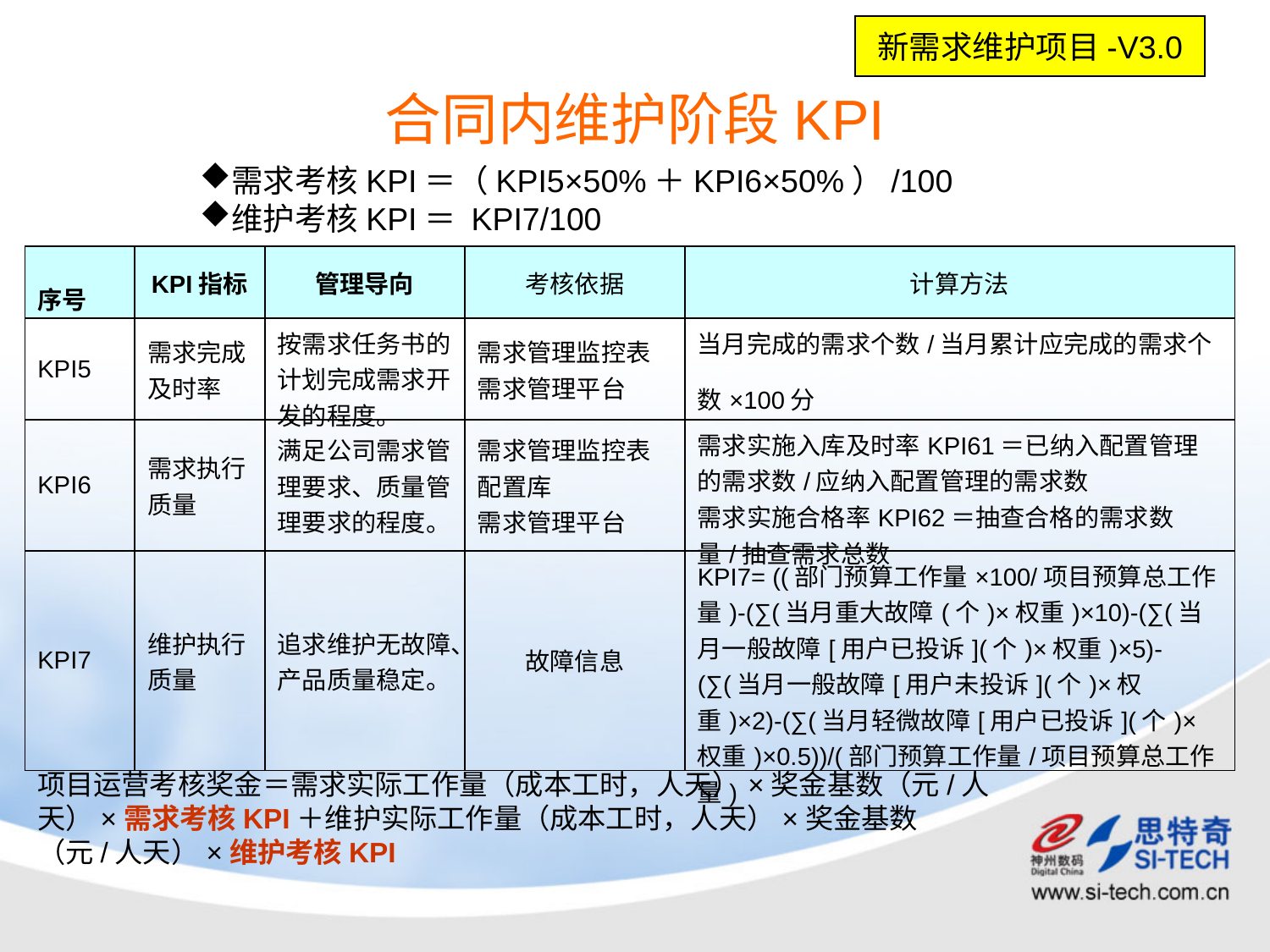

新需求维护项目-V3.0
# 合同内维护阶段KPI
需求考核KPI＝（KPI5×50%＋KPI6×50%）/100
维护考核KPI＝ KPI7/100
| 序号 | KPI指标 | 管理导向 | 考核依据 | 计算方法 |
| --- | --- | --- | --- | --- |
| KPI5 | 需求完成及时率 | 按需求任务书的计划完成需求开发的程度。 | 需求管理监控表 需求管理平台 | 当月完成的需求个数/当月累计应完成的需求个数×100分 |
| KPI6 | 需求执行质量 | 满足公司需求管理要求、质量管理要求的程度。 | 需求管理监控表 配置库 需求管理平台 | 需求实施入库及时率KPI61＝已纳入配置管理的需求数/应纳入配置管理的需求数 需求实施合格率KPI62＝抽查合格的需求数量/抽查需求总数 |
| KPI7 | 维护执行质量 | 追求维护无故障、产品质量稳定。 | 故障信息 | KPI7= ((部门预算工作量×100/项目预算总工作量)-(∑(当月重大故障(个)×权重)×10)-(∑(当月一般故障[用户已投诉](个)×权重)×5)-(∑(当月一般故障[用户未投诉](个)×权重)×2)-(∑(当月轻微故障[用户已投诉](个)×权重)×0.5))/(部门预算工作量/项目预算总工作量) |

项目运营考核奖金＝需求实际工作量（成本工时，人天）×奖金基数（元/人天）×需求考核KPI＋维护实际工作量（成本工时，人天）×奖金基数（元/人天）×维护考核KPI